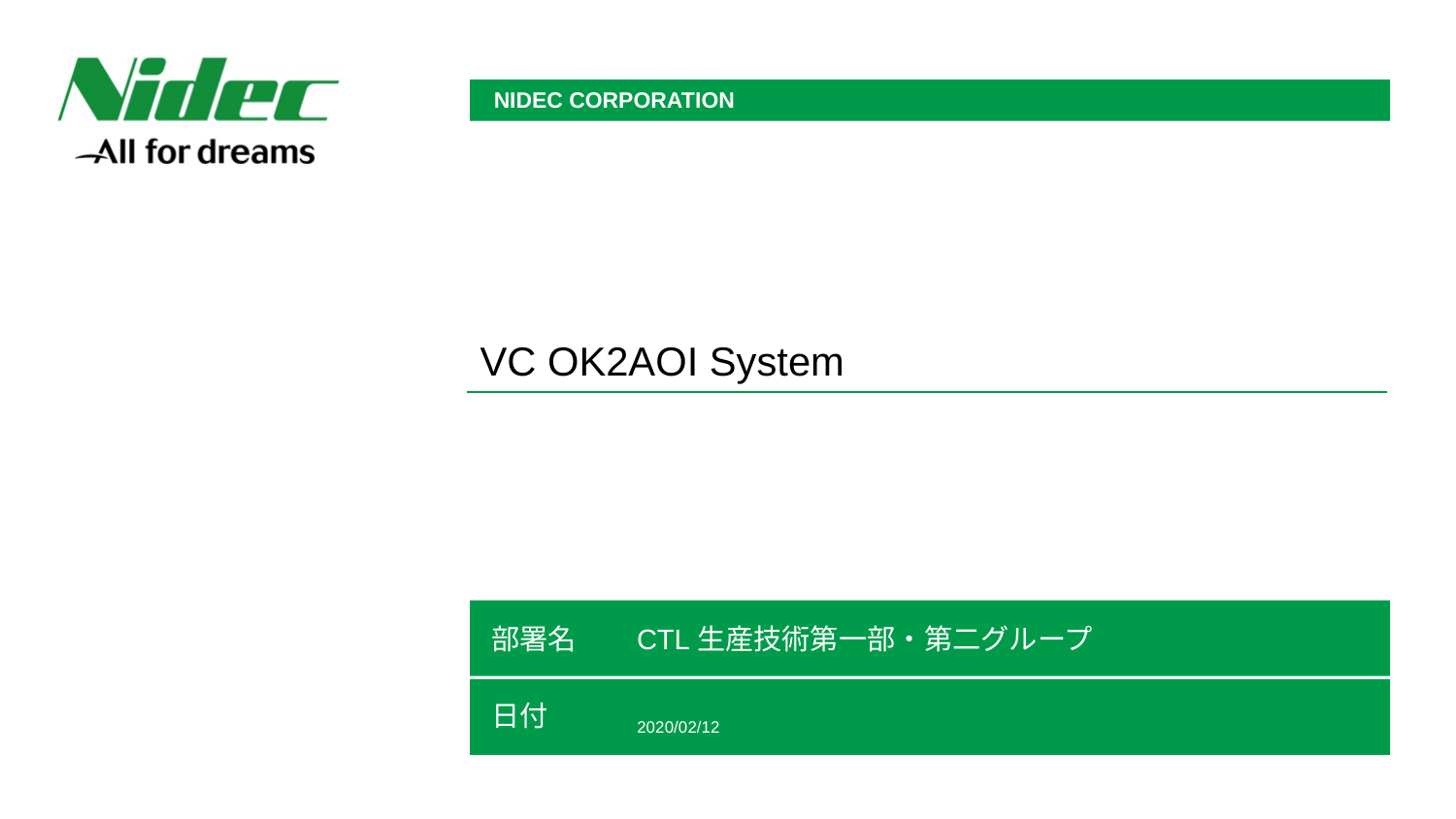

NIDEC CORPORATION
VC OK2AOI System
部署名	CTL生産技術第一部・第二グループ
日付	2020/02/12